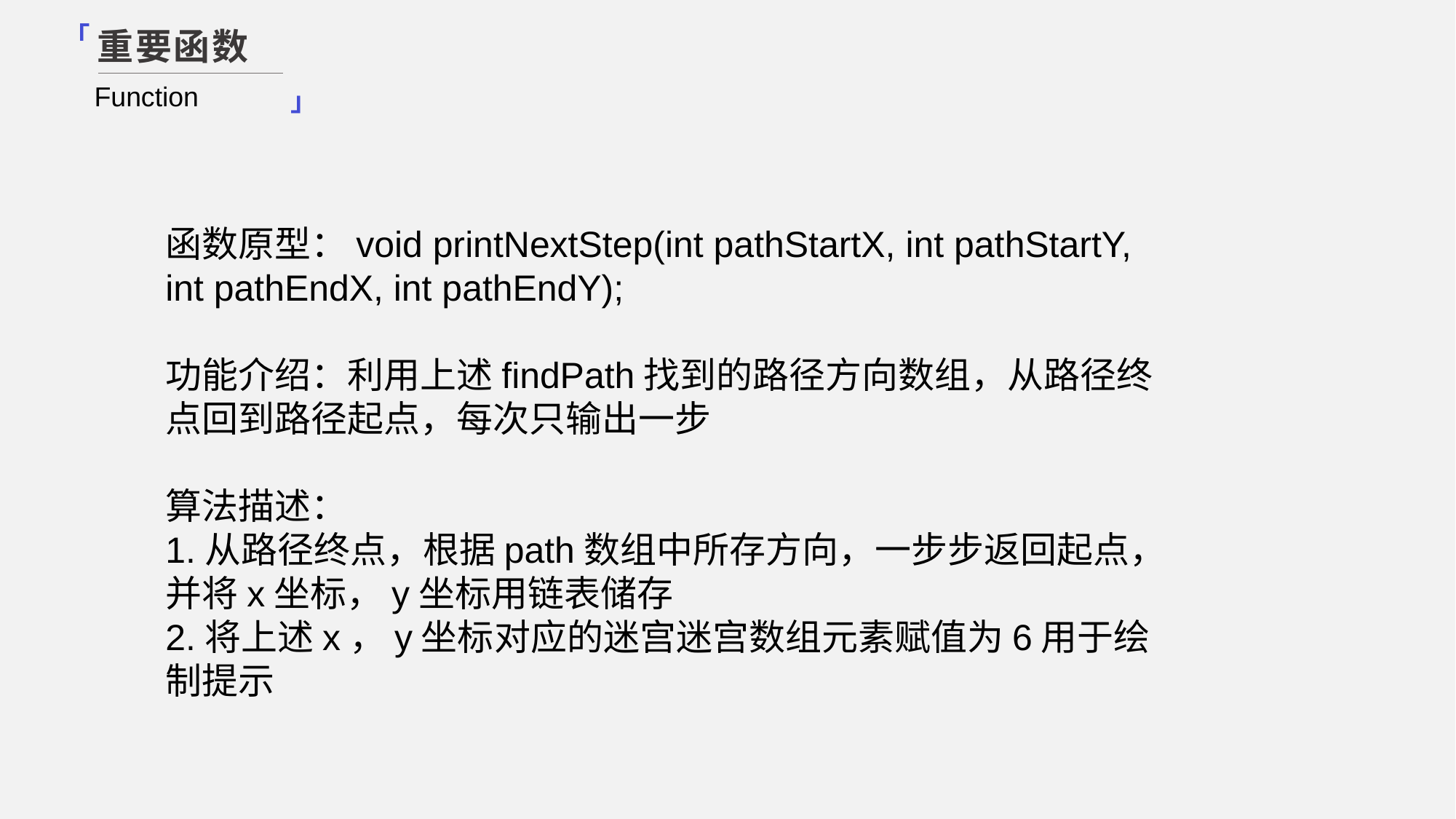

「
重要函数
Function
」
函数原型：void printNextStep(int pathStartX, int pathStartY, int pathEndX, int pathEndY);

功能介绍：利用上述findPath找到的路径方向数组，从路径终点回到路径起点，每次只输出一步

算法描述：
1.从路径终点，根据path数组中所存方向，一步步返回起点，并将x坐标，y坐标用链表储存
2.将上述x，y坐标对应的迷宫迷宫数组元素赋值为6用于绘制提示